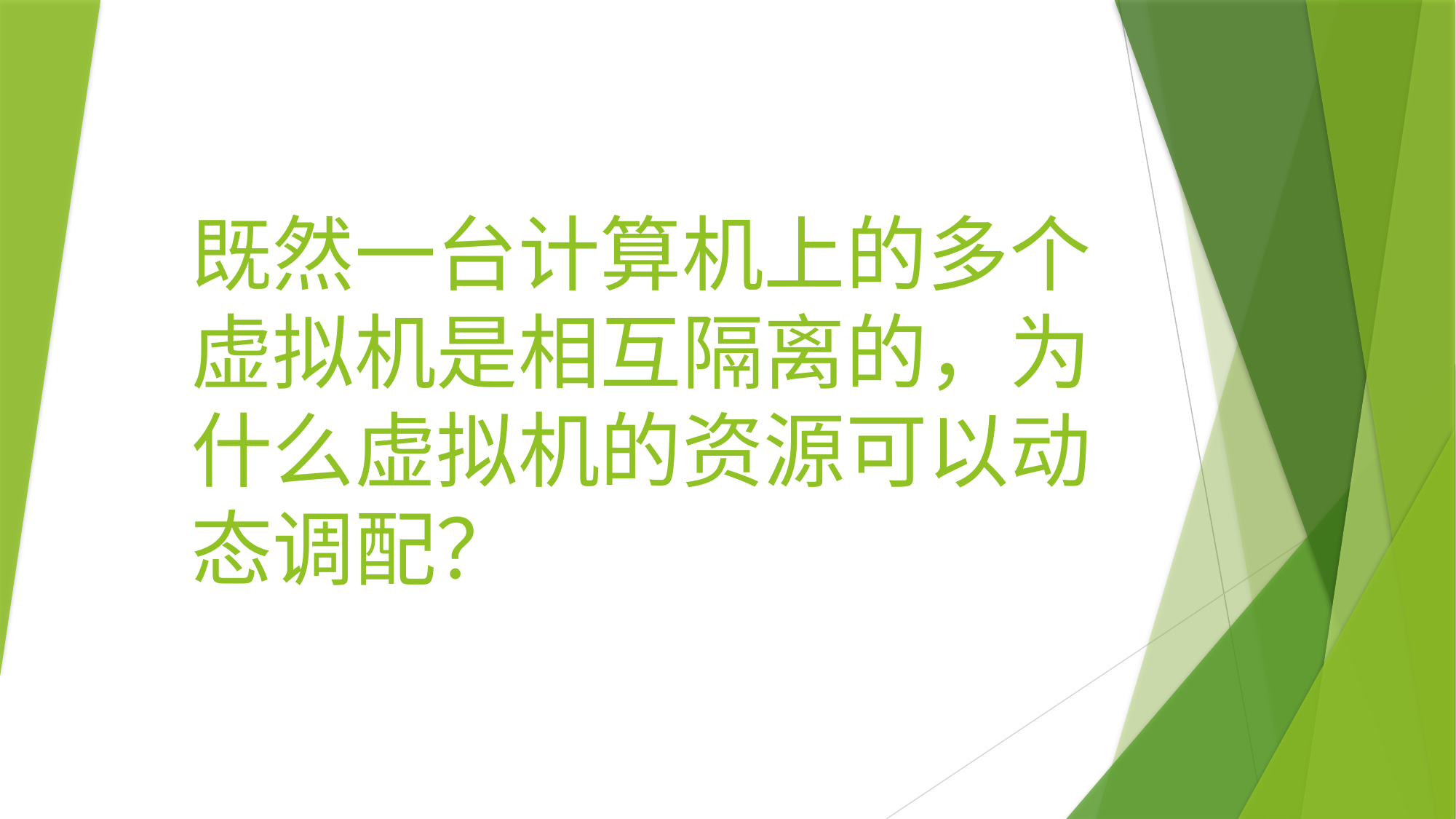

# 既然一台计算机上的多个虚拟机是相互隔离的，为什么虚拟机的资源可以动态调配？